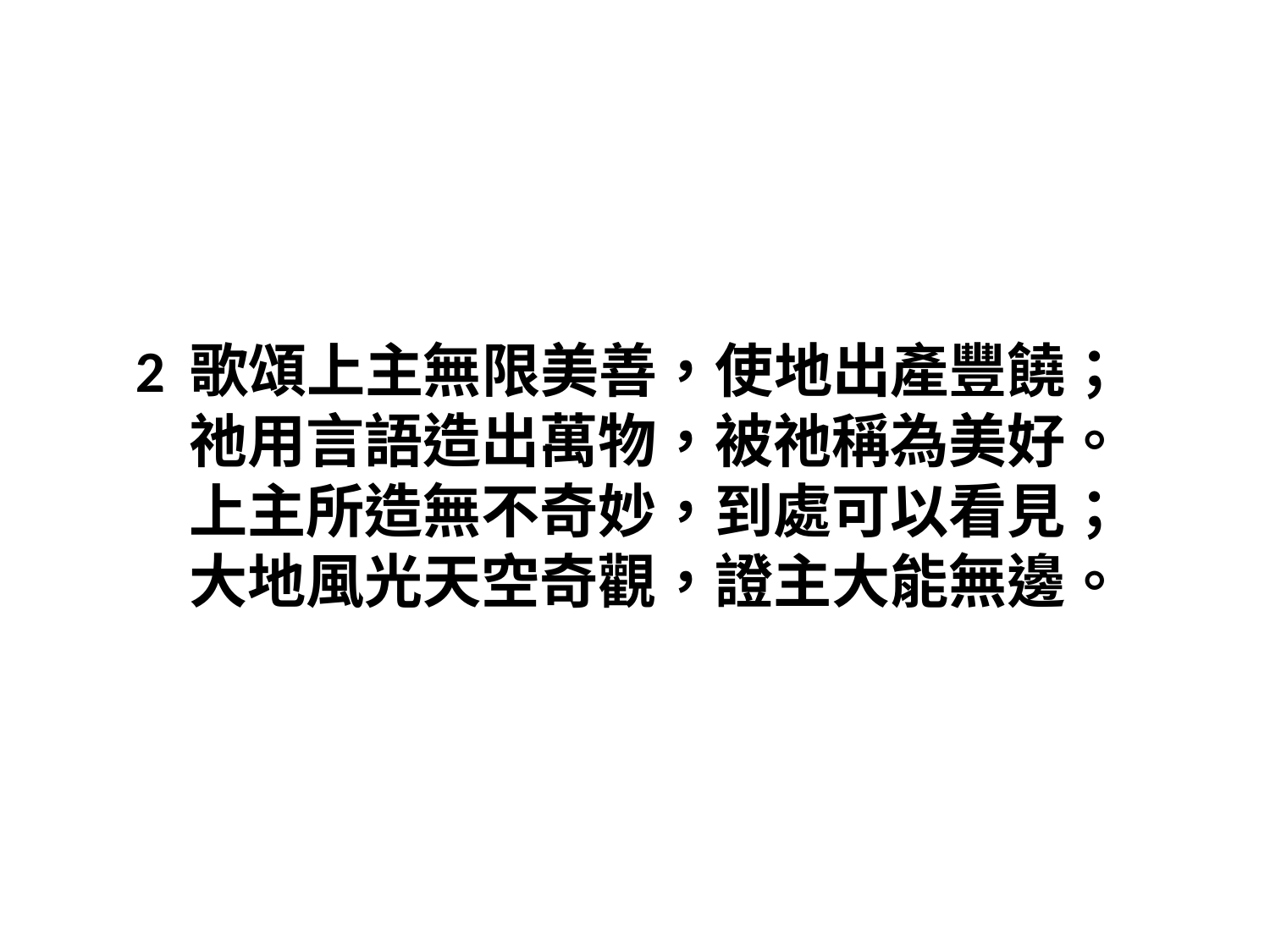

#
2 歌頌上主無限美善，使地出產豐饒；
    祂用言語造出萬物，被祂稱為美好。
    上主所造無不奇妙，到處可以看見；
    大地風光天空奇觀，證主大能無邊。